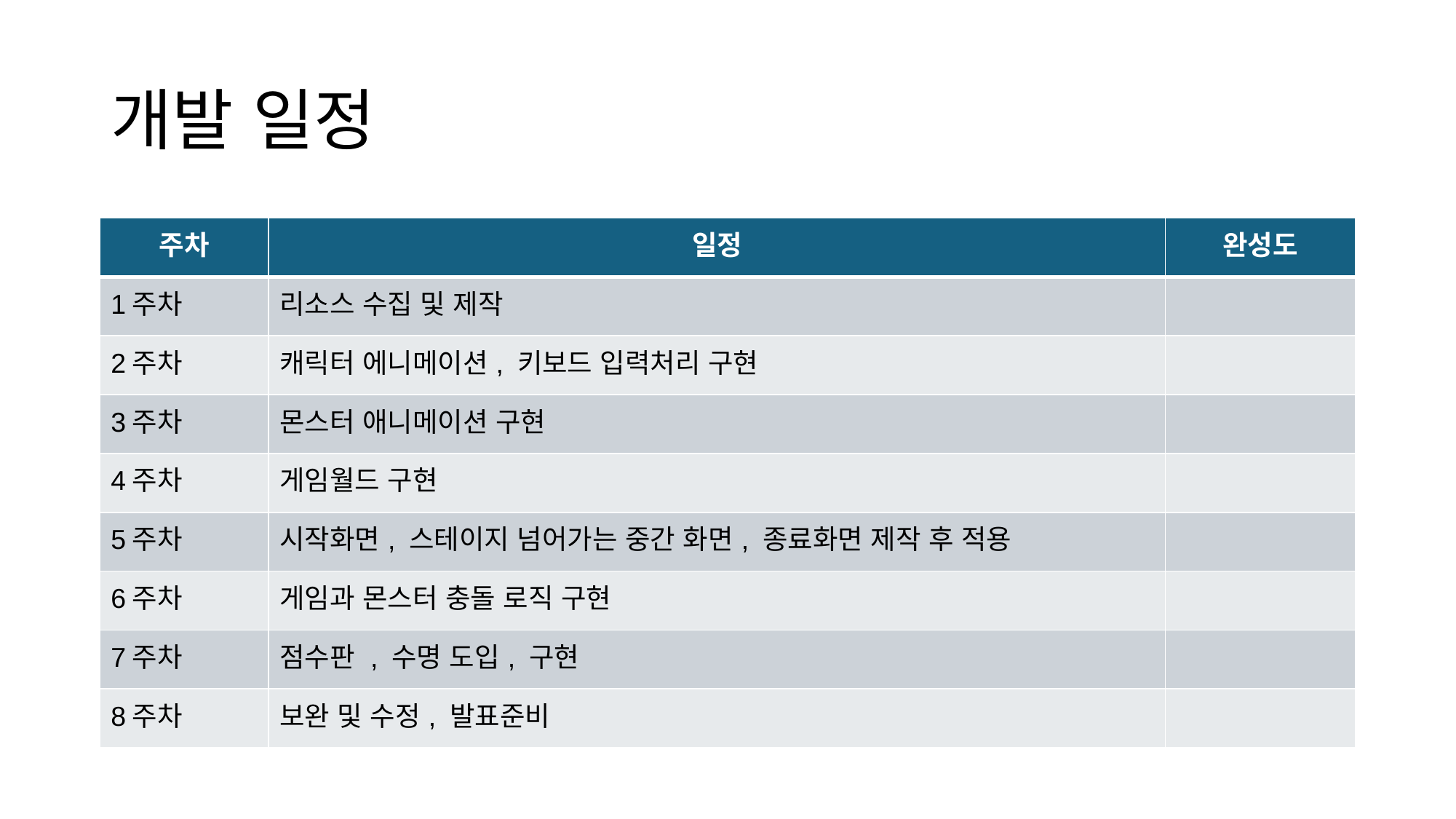

# 개발 일정
| 주차 | 일정 | 완성도 |
| --- | --- | --- |
| 1주차 | 리소스 수집 및 제작 |  |
| 2주차 | 캐릭터 에니메이션, 키보드 입력처리 구현 |  |
| 3주차 | 몬스터 애니메이션 구현 |  |
| 4주차 | 게임월드 구현 |  |
| 5주차 | 시작화면, 스테이지 넘어가는 중간 화면, 종료화면 제작 후 적용 |  |
| 6주차 | 게임과 몬스터 충돌 로직 구현 |  |
| 7주차 | 점수판 , 수명 도입, 구현 |  |
| 8주차 | 보완 및 수정, 발표준비 |  |